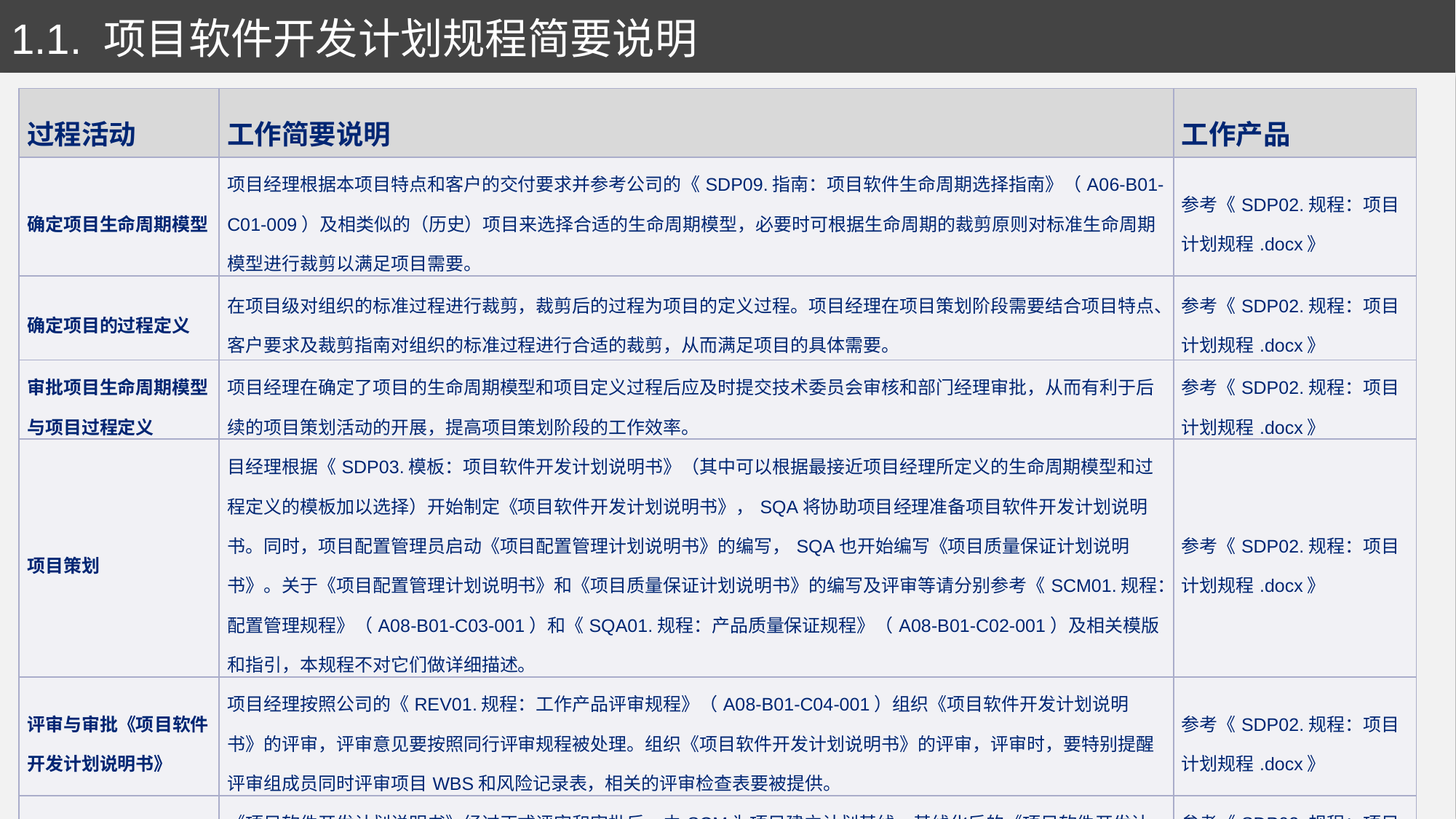

# 1.1. 项目软件开发计划规程简要说明
| 过程活动 | 工作简要说明 | 工作产品 |
| --- | --- | --- |
| 确定项目生命周期模型 | 项目经理根据本项目特点和客户的交付要求并参考公司的《SDP09.指南：项目软件生命周期选择指南》（A06-B01-C01-009）及相类似的（历史）项目来选择合适的生命周期模型，必要时可根据生命周期的裁剪原则对标准生命周期模型进行裁剪以满足项目需要。 | 参考《SDP02.规程：项目计划规程.docx》 |
| 确定项目的过程定义 | 在项目级对组织的标准过程进行裁剪，裁剪后的过程为项目的定义过程。项目经理在项目策划阶段需要结合项目特点、客户要求及裁剪指南对组织的标准过程进行合适的裁剪，从而满足项目的具体需要。 | 参考《SDP02.规程：项目计划规程.docx》 |
| 审批项目生命周期模型与项目过程定义 | 项目经理在确定了项目的生命周期模型和项目定义过程后应及时提交技术委员会审核和部门经理审批，从而有利于后续的项目策划活动的开展，提高项目策划阶段的工作效率。 | 参考《SDP02.规程：项目计划规程.docx》 |
| 项目策划 | 目经理根据《SDP03.模板：项目软件开发计划说明书》（其中可以根据最接近项目经理所定义的生命周期模型和过程定义的模板加以选择）开始制定《项目软件开发计划说明书》，SQA将协助项目经理准备项目软件开发计划说明书。同时，项目配置管理员启动《项目配置管理计划说明书》的编写，SQA也开始编写《项目质量保证计划说明书》。关于《项目配置管理计划说明书》和《项目质量保证计划说明书》的编写及评审等请分别参考《SCM01.规程：配置管理规程》（A08-B01-C03-001）和《SQA01.规程：产品质量保证规程》（A08-B01-C02-001）及相关模版和指引，本规程不对它们做详细描述。 | 参考《SDP02.规程：项目计划规程.docx》 |
| 评审与审批《项目软件开发计划说明书》 | 项目经理按照公司的《REV01.规程：工作产品评审规程》（A08-B01-C04-001）组织《项目软件开发计划说明书》的评审，评审意见要按照同行评审规程被处理。组织《项目软件开发计划说明书》的评审，评审时，要特别提醒评审组成员同时评审项目WBS和风险记录表，相关的评审检查表要被提供。 | 参考《SDP02.规程：项目计划规程.docx》 |
| 基线化 | 《项目软件开发计划说明书》经过正式评审和审批后，由SCM为项目建立计划基线。基线化后的《项目软件开发计划说明书》的变更需遵循配置项的变更流程，具体请参见《配置管理规程》中定义的配置项的变更流程。 | 参考《SDP02.规程：项目计划规程.docx》 |